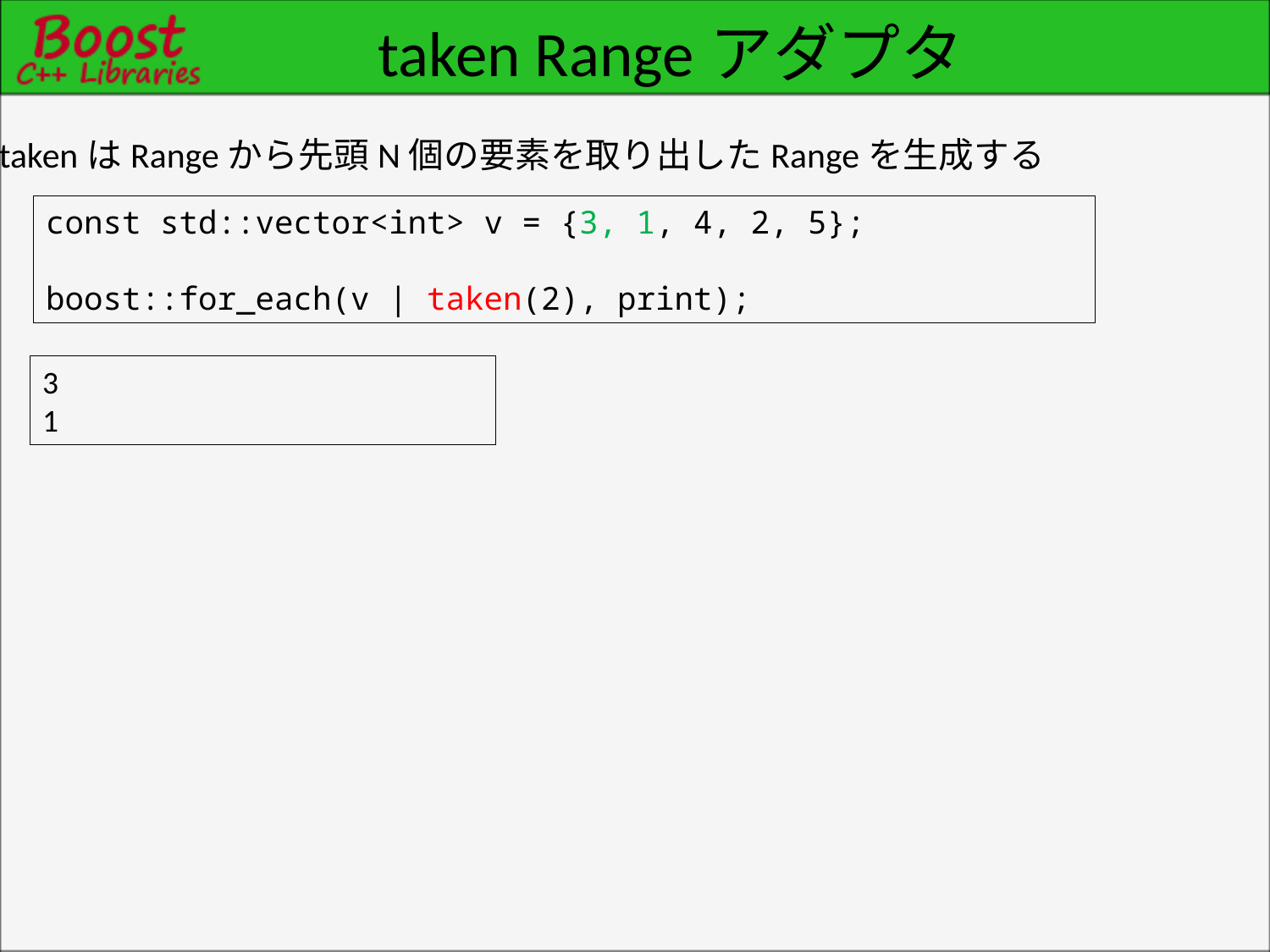

# taken Rangeアダプタ
takenはRangeから先頭N個の要素を取り出したRangeを生成する
const std::vector<int> v = {3, 1, 4, 2, 5};

boost::for_each(v | taken(2), print);
3
1